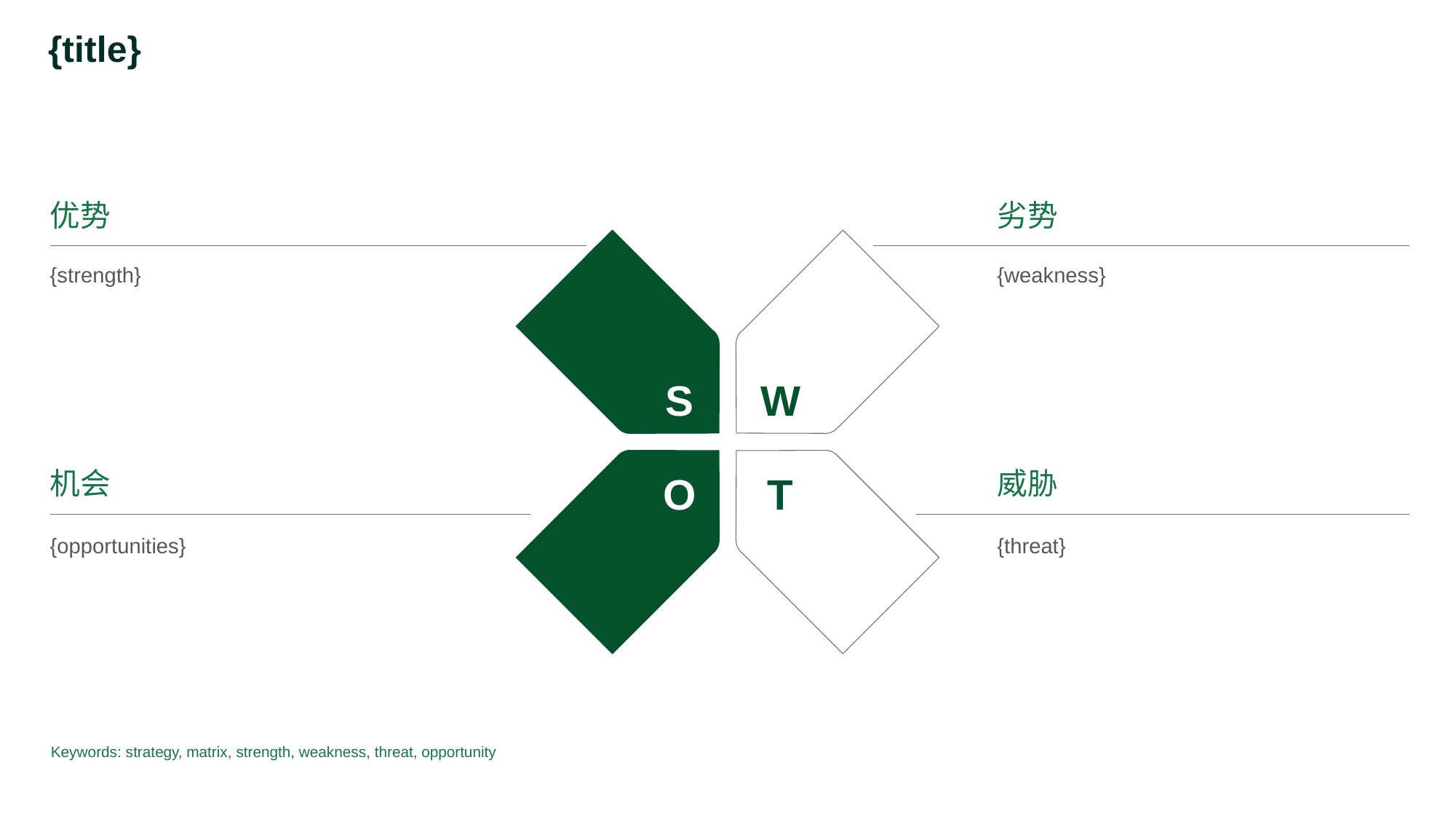

# {title}
优势
劣势

{strength}
{weakness}
S
W
机会
威胁
O
T
{opportunities}
{threat}
Keywords: strategy, matrix, strength, weakness, threat, opportunity